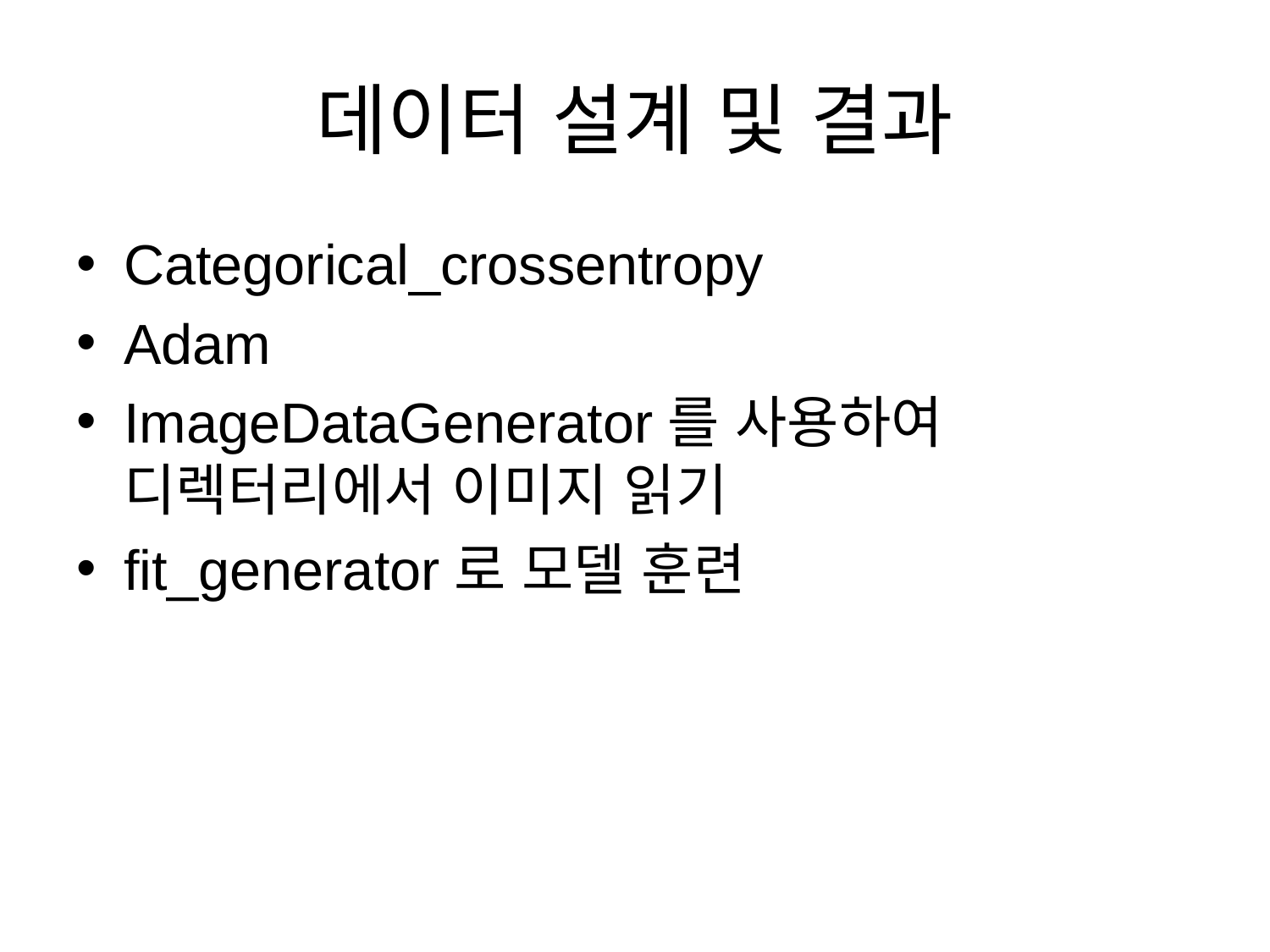

# 데이터 설계 및 결과
Categorical_crossentropy
Adam
ImageDataGenerator를 사용하여 디렉터리에서 이미지 읽기
fit_generator로 모델 훈련